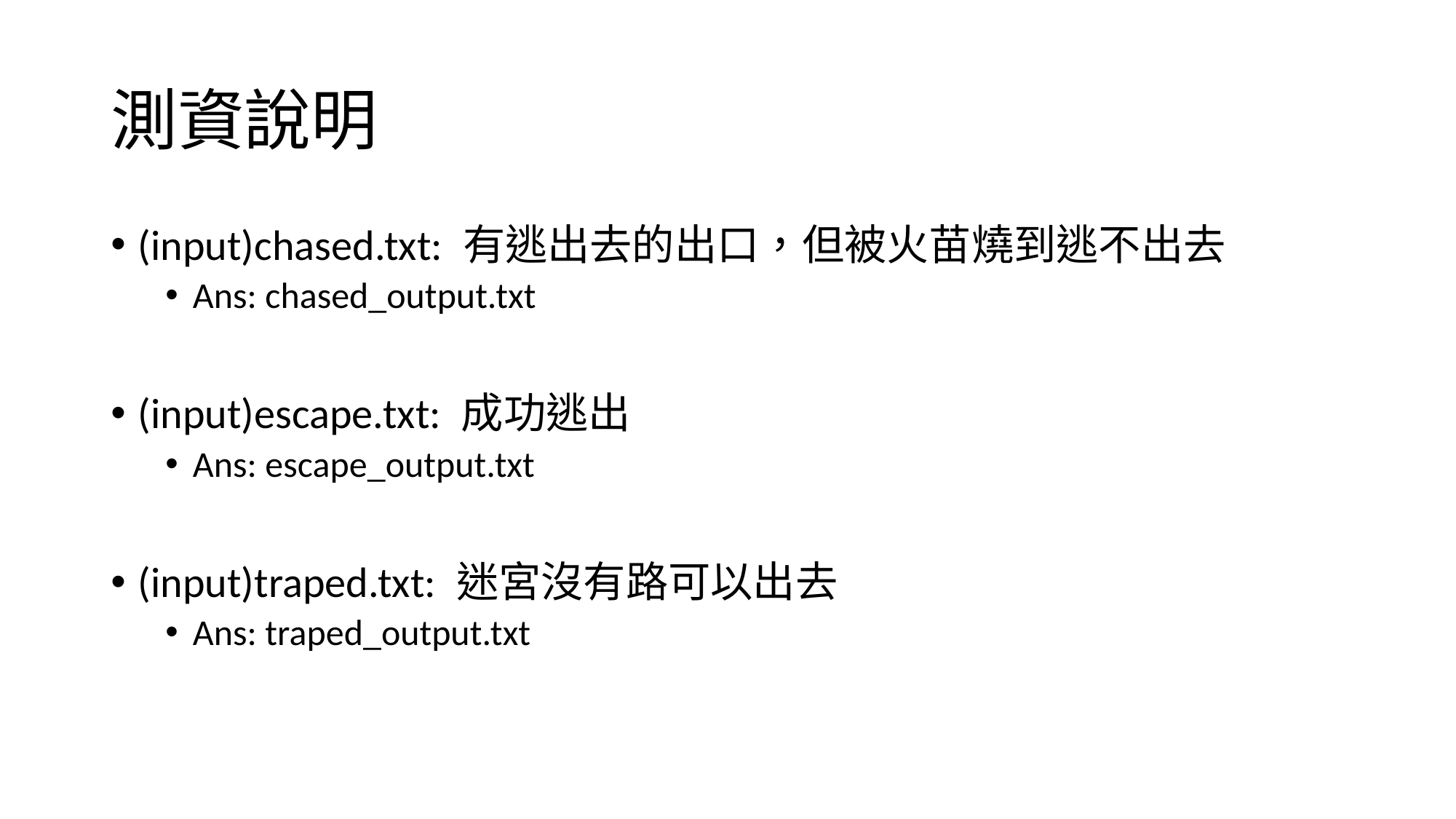

# 測資說明
(input)chased.txt: 有逃出去的出口，但被火苗燒到逃不出去
Ans: chased_output.txt

(input)escape.txt: 成功逃出
Ans: escape_output.txt

(input)traped.txt: 迷宮沒有路可以出去
Ans: traped_output.txt